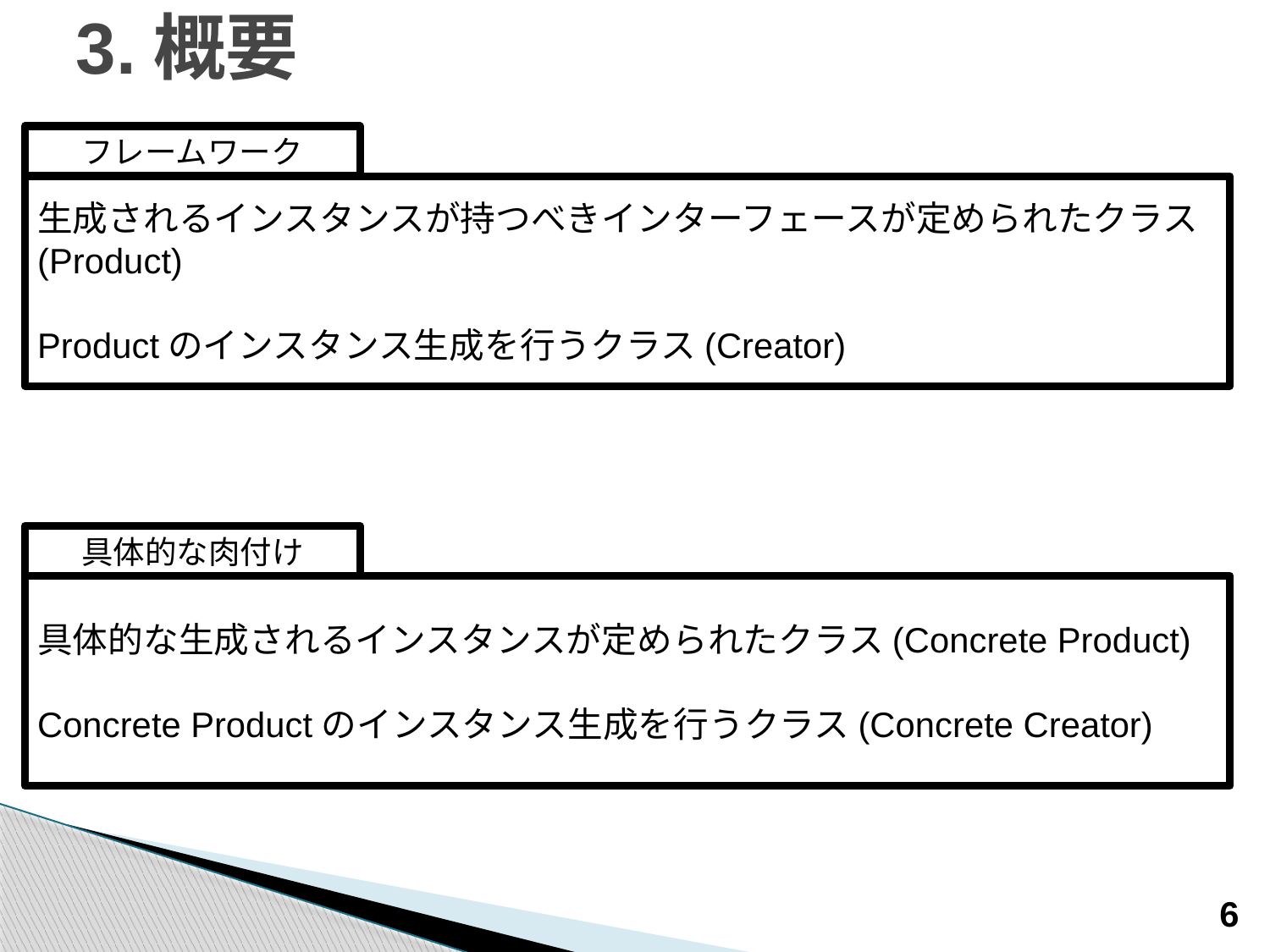

# 3.概要
フレームワーク
生成されるインスタンスが持つべきインターフェースが定められたクラス(Product)

Productのインスタンス生成を行うクラス(Creator)
具体的な肉付け
具体的な生成されるインスタンスが定められたクラス(Concrete Product)

Concrete Productのインスタンス生成を行うクラス(Concrete Creator)
6